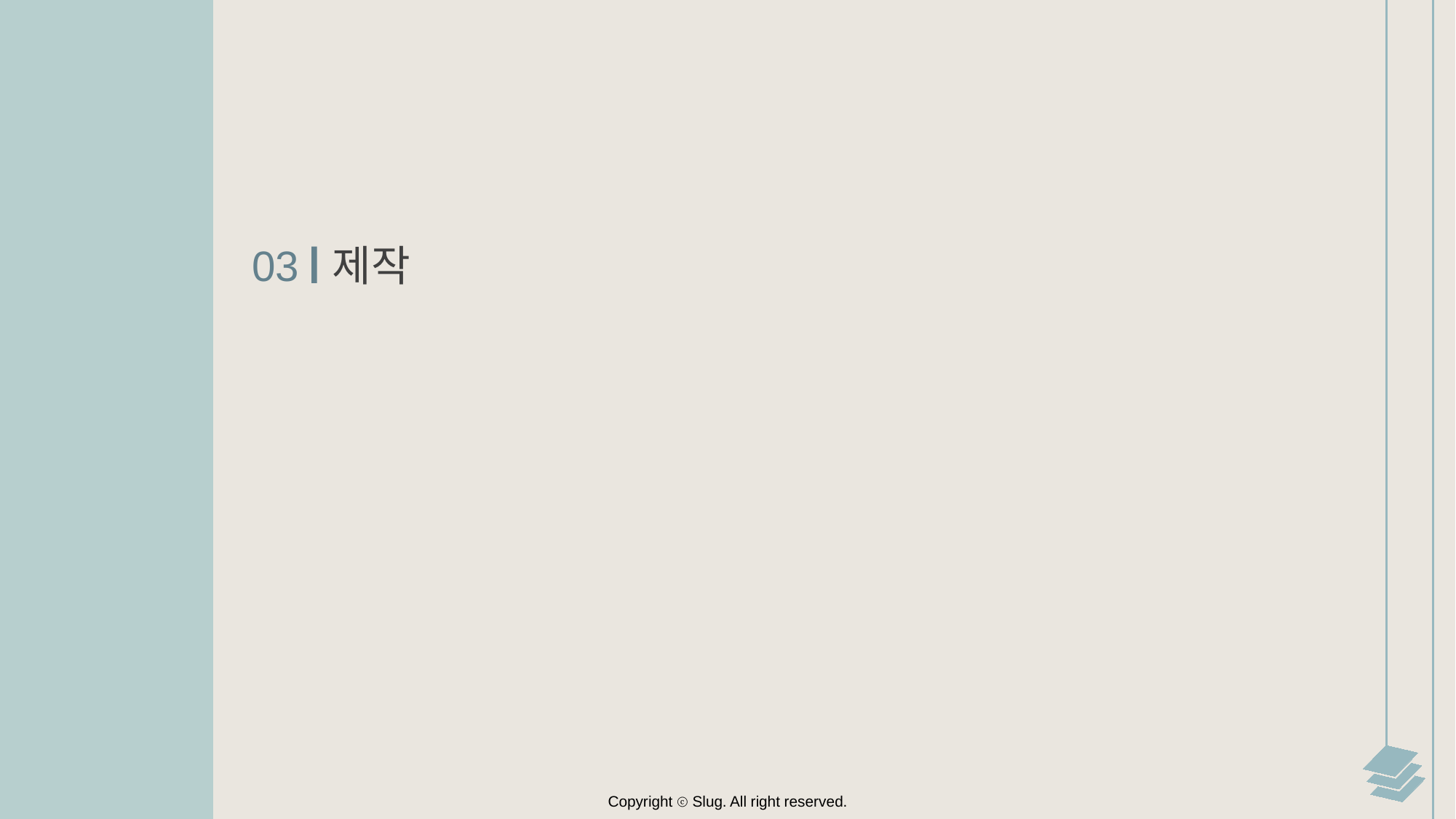

03
제작

Copyright ⓒ Slug. All right reserved.